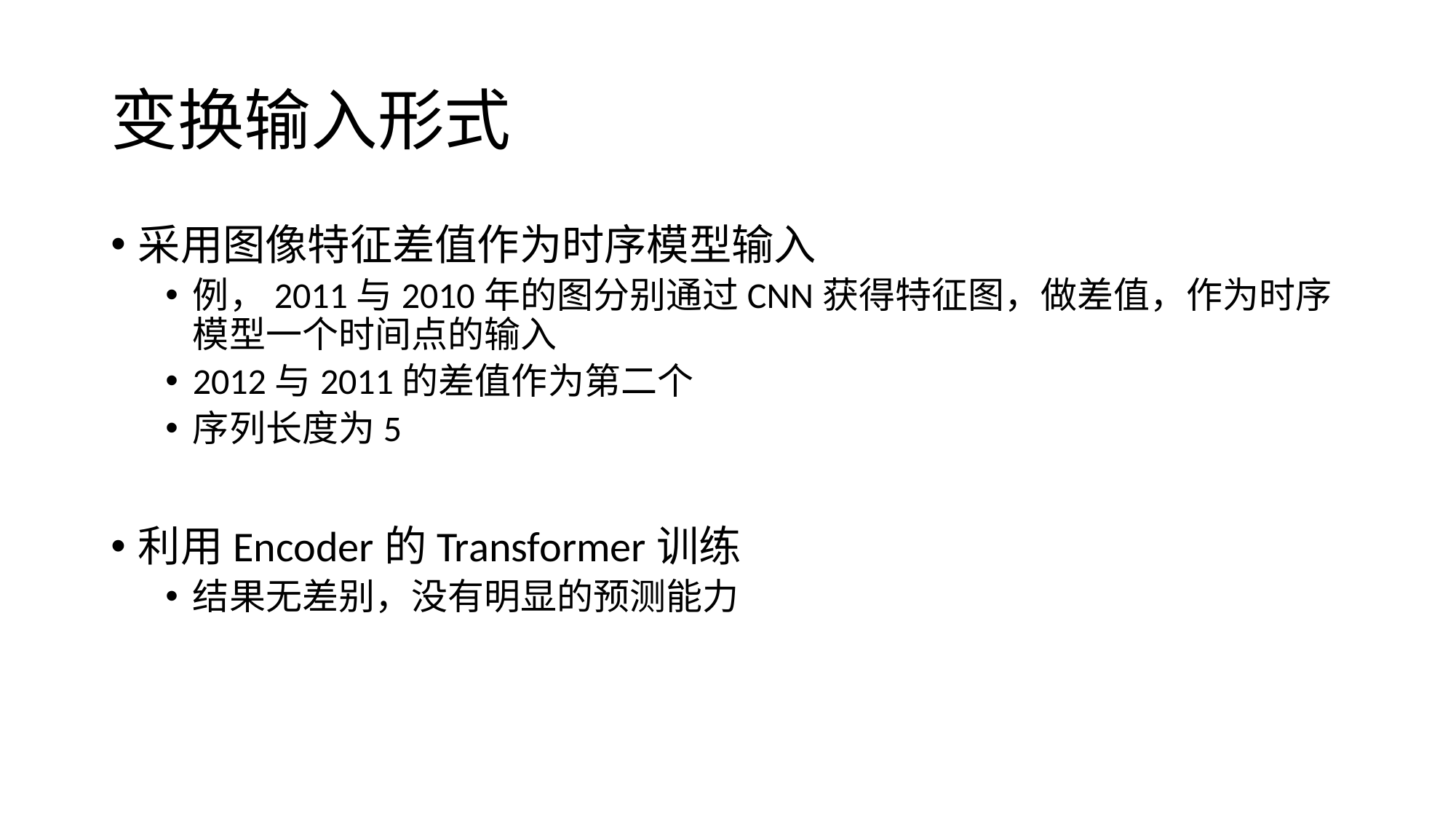

# 变换输入形式
采用图像特征差值作为时序模型输入
例，2011与2010年的图分别通过CNN获得特征图，做差值，作为时序模型一个时间点的输入
2012与2011的差值作为第二个
序列长度为5

利用Encoder的Transformer训练
结果无差别，没有明显的预测能力